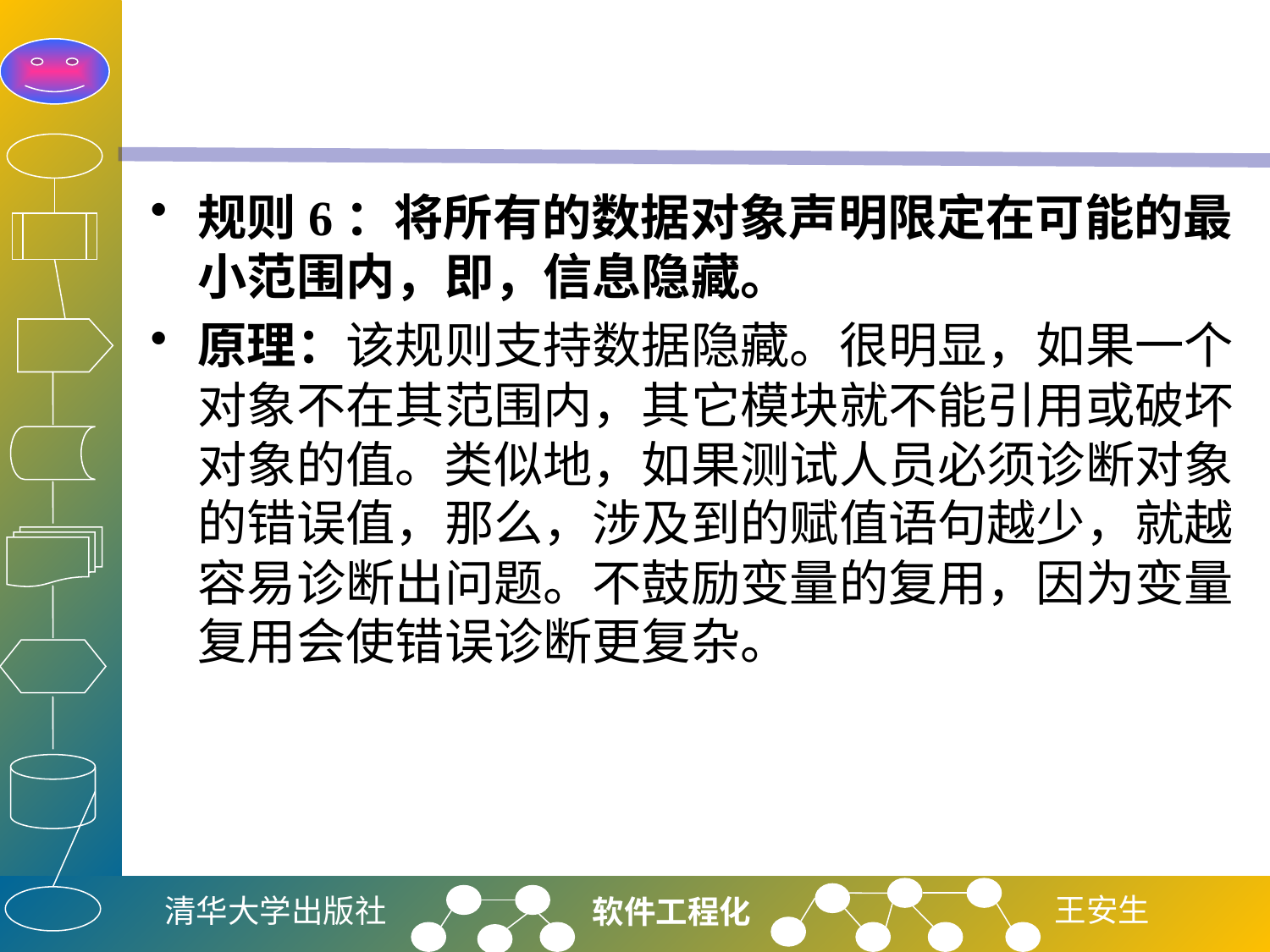

#
规则6：将所有的数据对象声明限定在可能的最小范围内，即，信息隐藏。
原理：该规则支持数据隐藏。很明显，如果一个对象不在其范围内，其它模块就不能引用或破坏对象的值。类似地，如果测试人员必须诊断对象的错误值，那么，涉及到的赋值语句越少，就越容易诊断出问题。不鼓励变量的复用，因为变量复用会使错误诊断更复杂。